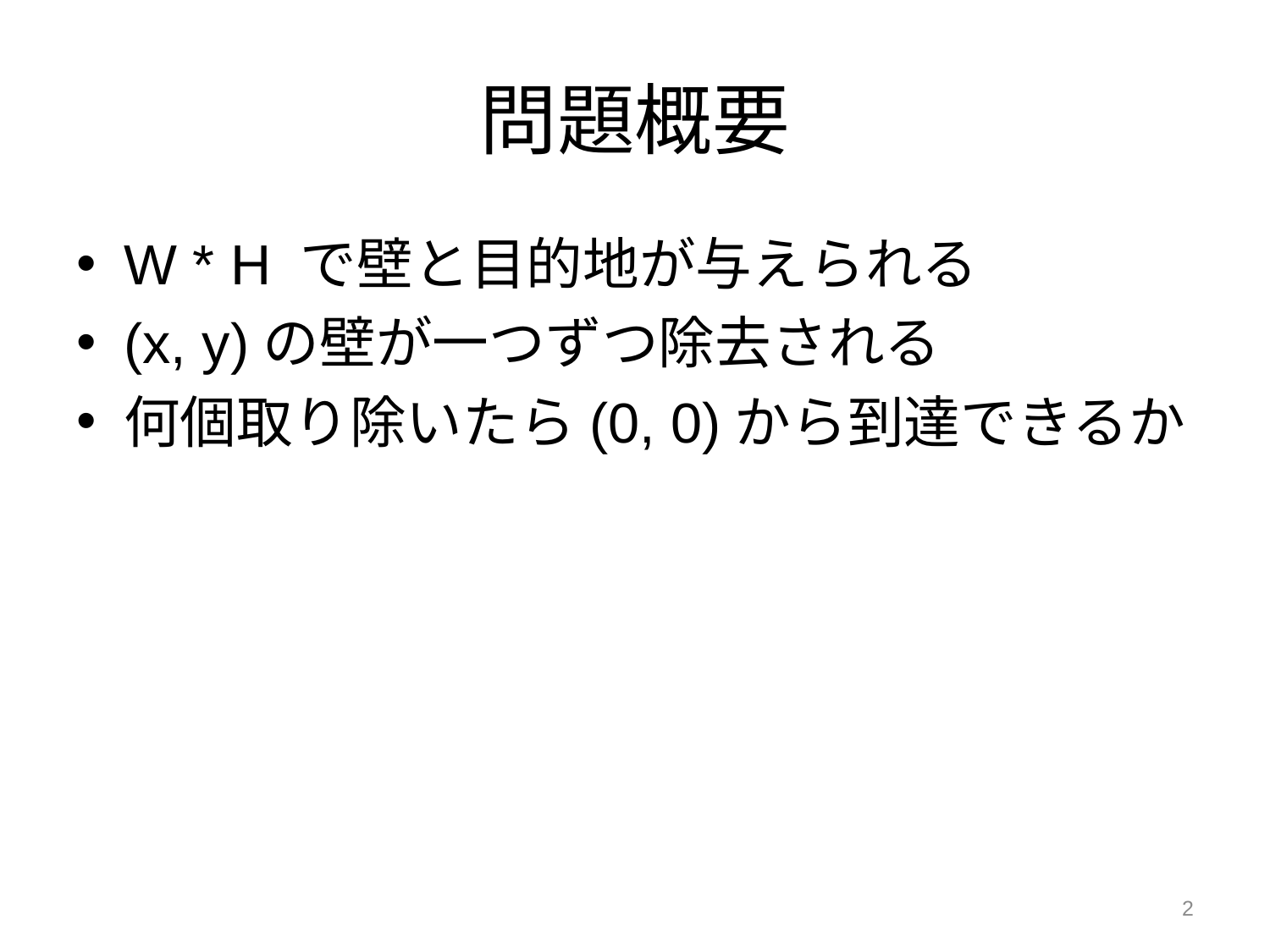

# 問題概要
W * H で壁と目的地が与えられる
(x, y)の壁が一つずつ除去される
何個取り除いたら(0, 0)から到達できるか
2